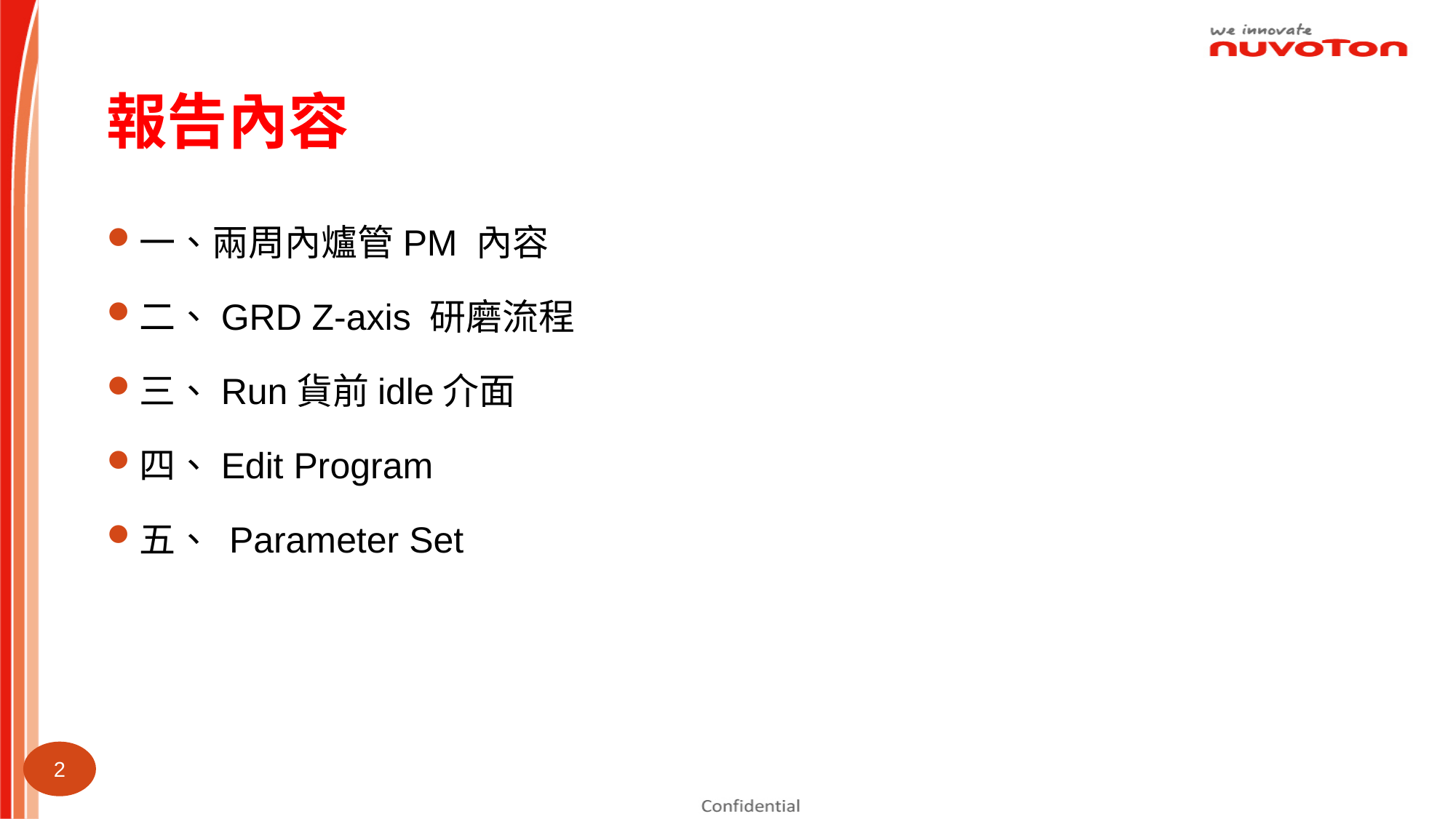

# 報告內容
一、兩周內爐管PM 內容
二、GRD Z-axis 研磨流程
三、Run貨前idle介面
四、Edit Program
五、 Parameter Set

2